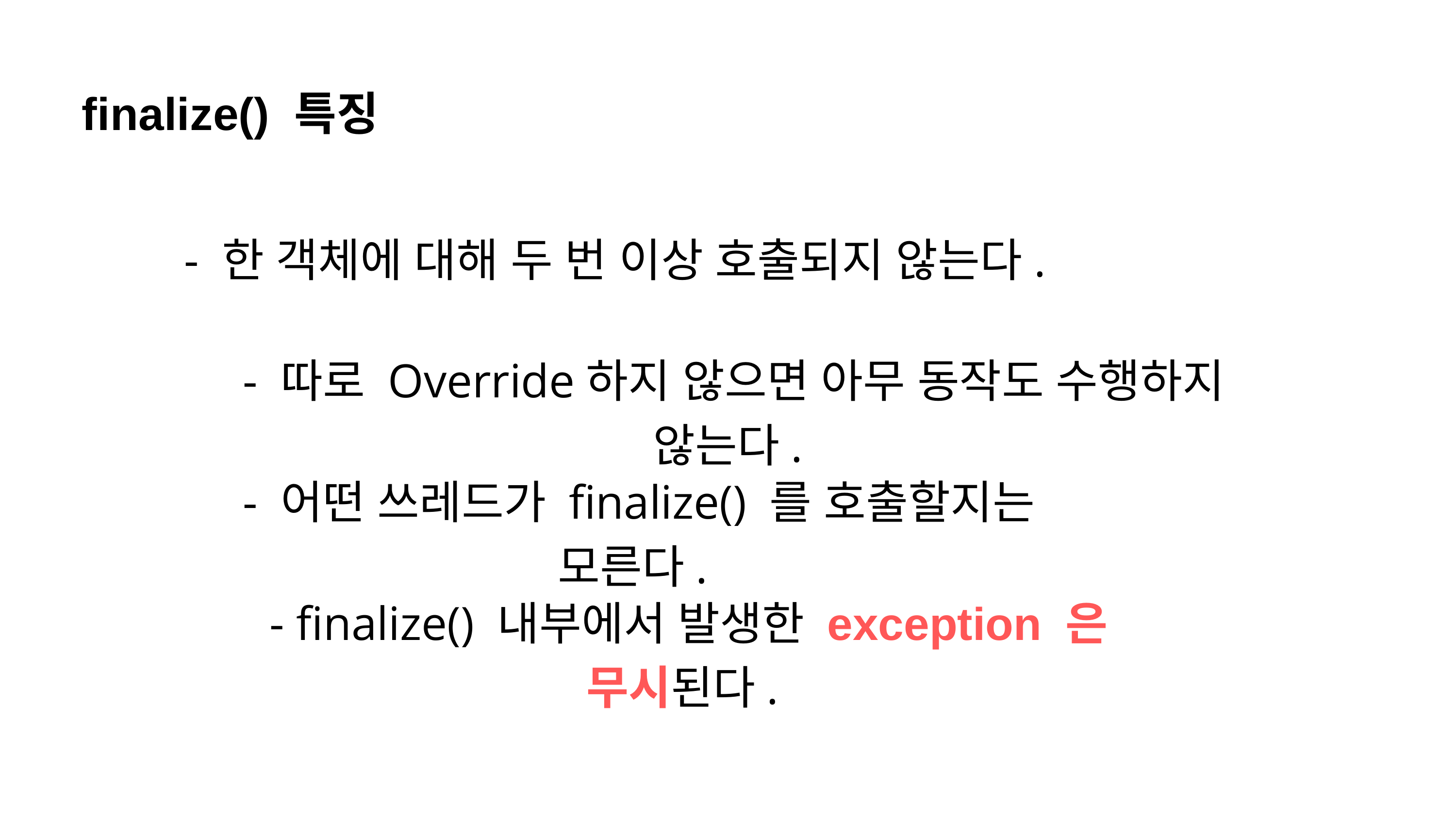

finalize() 특징
 - 한 객체에 대해 두 번 이상 호출되지 않는다.
 - 따로 Override하지 않으면 아무 동작도 수행하지 않는다.
 - 어떤 쓰레드가 finalize() 를 호출할지는 모른다.
 - finalize() 내부에서 발생한 exception 은 무시된다.